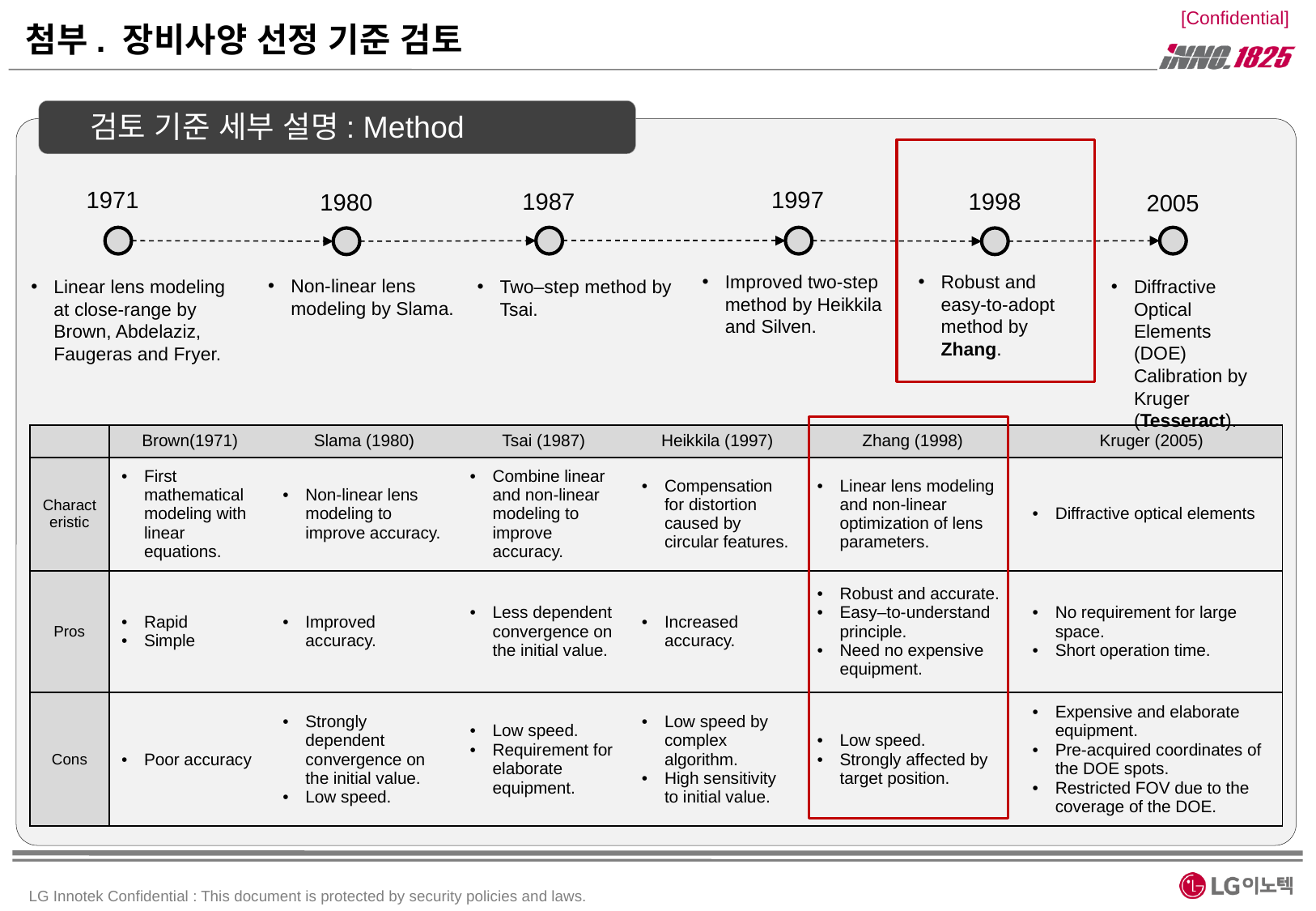

# 첨부. 장비사양 선정 기준 검토

검토 기준 세부 설명: Method

1971
1997
1998
1987
1980
2005

Improved two-step method by Heikkila and Silven.
Robust and easy-to-adopt method by Zhang.
Non-linear lens modeling by Slama.
Diffractive Optical Elements (DOE) Calibration by Kruger (Tesseract).
Linear lens modeling at close-range by Brown, Abdelaziz, Faugeras and Fryer.
Two–step method by Tsai.

|  | Brown(1971) | Slama (1980) | Tsai (1987) | Heikkila (1997) | Zhang (1998) | Kruger (2005) |
| --- | --- | --- | --- | --- | --- | --- |
| Characteristic | First mathematical modeling with linear equations. | Non-linear lens modeling to improve accuracy. | Combine linear and non-linear modeling to improve accuracy. | Compensation for distortion caused by circular features. | Linear lens modeling and non-linear optimization of lens parameters. | Diffractive optical elements |
| Pros | Rapid Simple | Improved accuracy. | Less dependent convergence on the initial value. | Increased accuracy. | Robust and accurate. Easy–to-understand principle. Need no expensive equipment. | No requirement for large space. Short operation time. |
| Cons | Poor accuracy | Strongly dependent convergence on the initial value. Low speed. | Low speed. Requirement for elaborate equipment. | Low speed by complex algorithm. High sensitivity to initial value. | Low speed. Strongly affected by target position. | Expensive and elaborate equipment. Pre-acquired coordinates of the DOE spots. Restricted FOV due to the coverage of the DOE. |